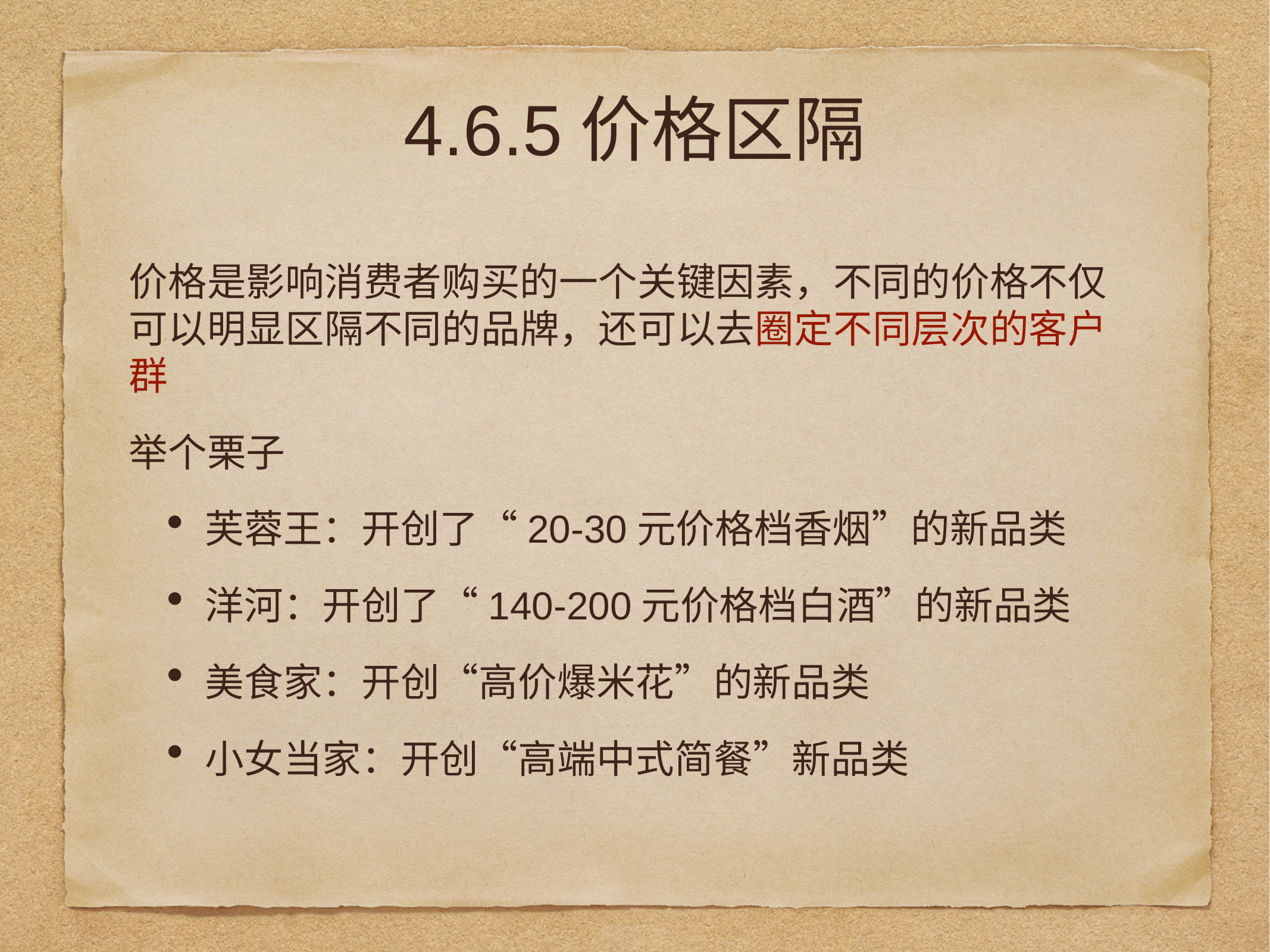

# 4.6.5价格区隔
价格是影响消费者购买的一个关键因素，不同的价格不仅可以明显区隔不同的品牌，还可以去圈定不同层次的客户群
举个栗子
芙蓉王：开创了“20-30元价格档香烟”的新品类
洋河：开创了“140-200元价格档白酒”的新品类
美食家：开创“高价爆米花”的新品类
小女当家：开创“高端中式简餐”新品类